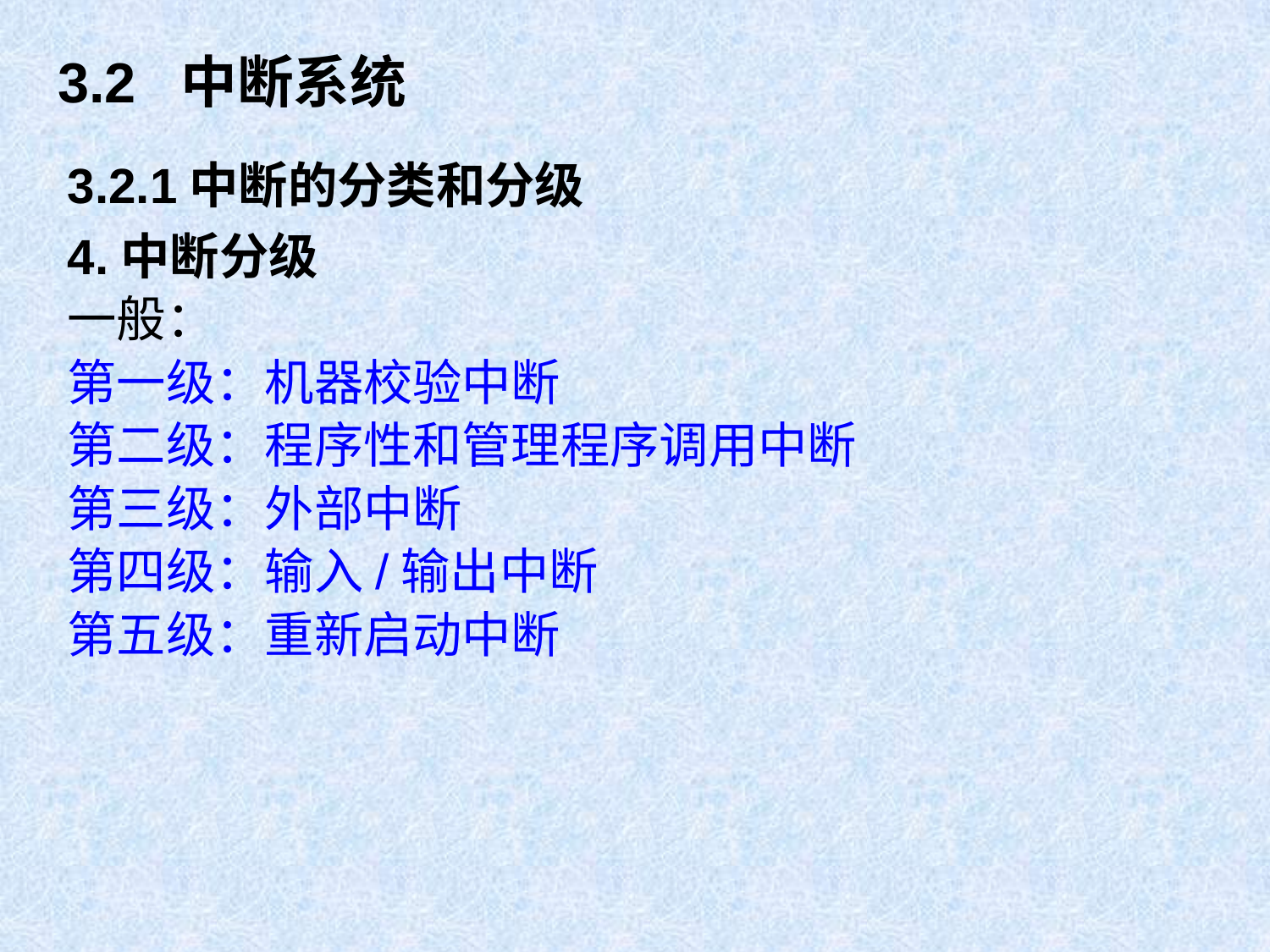

# 3.2  中断系统
3.2.1中断的分类和分级
4.中断分级
一般：
第一级：机器校验中断
第二级：程序性和管理程序调用中断
第三级：外部中断
第四级：输入/输出中断
第五级：重新启动中断